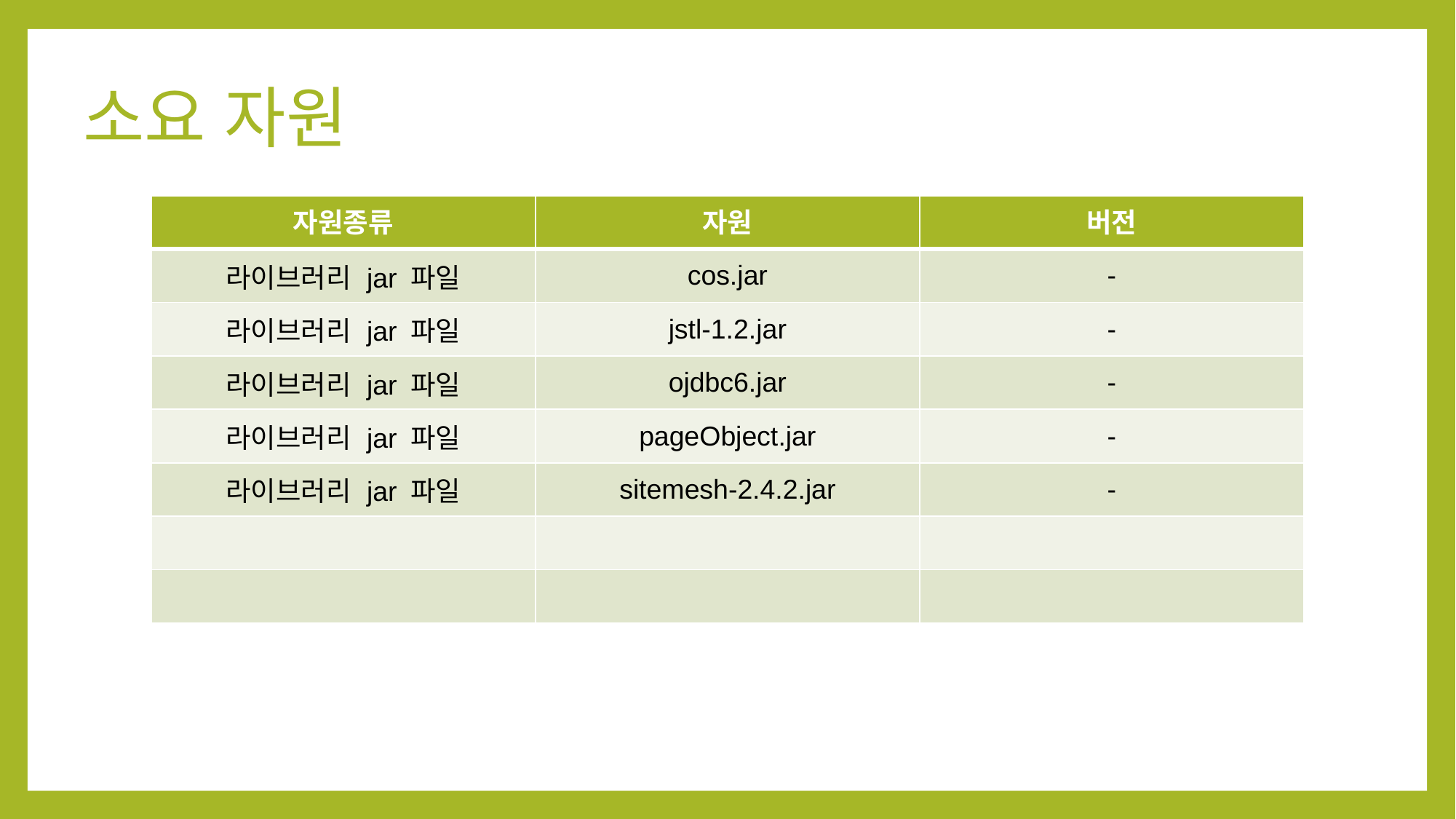

# 소요 자원
| 자원종류​ | 자원​ | 버전​ |
| --- | --- | --- |
| 라이브러리 jar 파일​ | cos.jar​ | -​ |
| 라이브러리 jar 파일​ | jstl-1.2.jar​ | -​ |
| 라이브러리 jar 파일​ | ojdbc6.jar​ | -​ |
| 라이브러리 jar 파일​ | pageObject.jar​ | -​ |
| 라이브러리 jar 파일​ | sitemesh-2.4.2.jar​ | -​ |
| ​ | ​ | ​ |
| ​ | ​ | ​ |